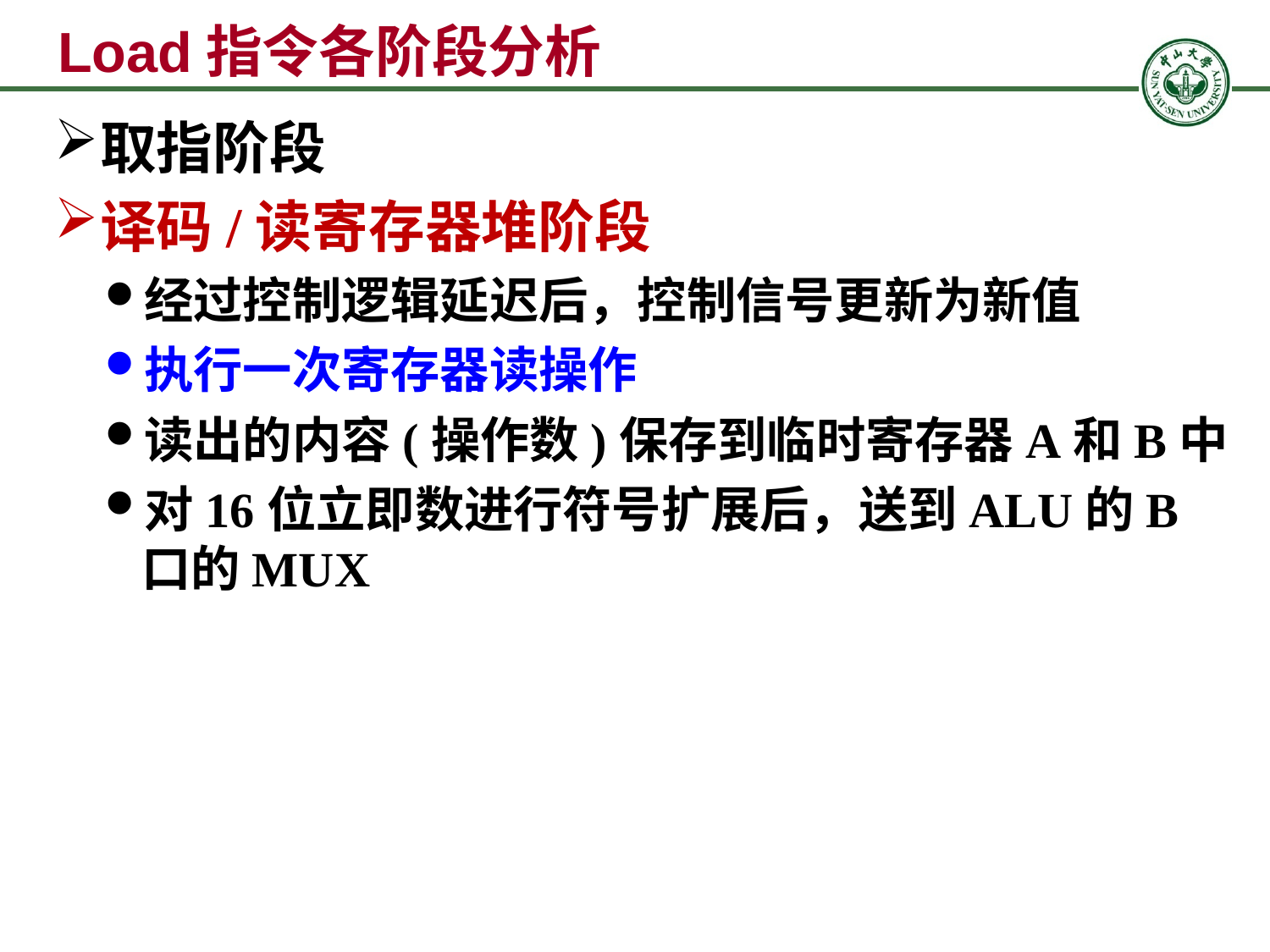

# Load指令各阶段分析
取指阶段
译码/读寄存器堆阶段
经过控制逻辑延迟后，控制信号更新为新值
执行一次寄存器读操作
读出的内容(操作数)保存到临时寄存器A和B中
对16位立即数进行符号扩展后，送到ALU的B口的MUX